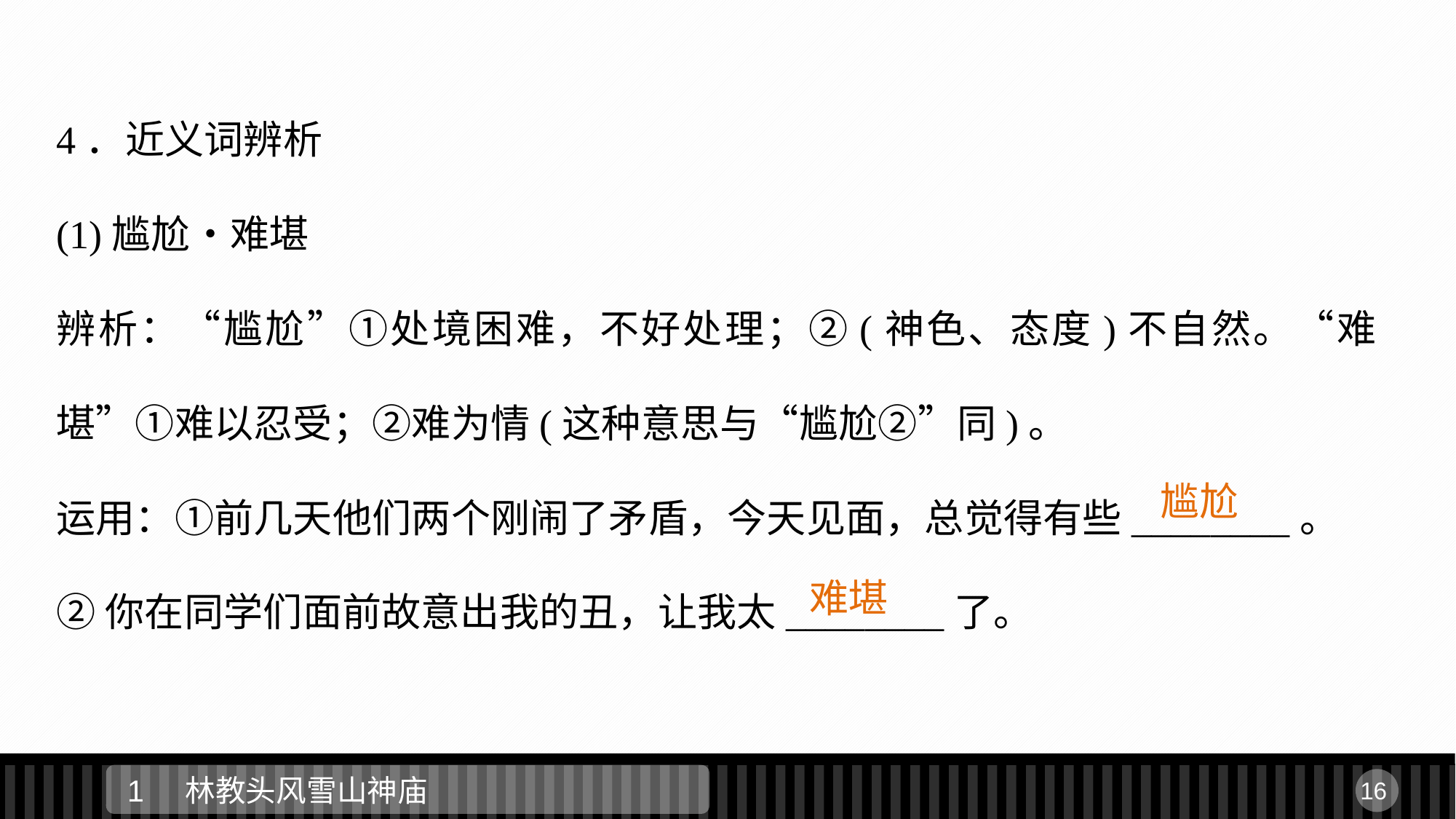

4．近义词辨析
(1)尴尬•难堪
辨析：“尴尬”①处境困难，不好处理；②(神色、态度)不自然。“难堪”①难以忍受；②难为情(这种意思与“尴尬②”同)。
运用：①前几天他们两个刚闹了矛盾，今天见面，总觉得有些________。
②你在同学们面前故意出我的丑，让我太________了。
尴尬
难堪